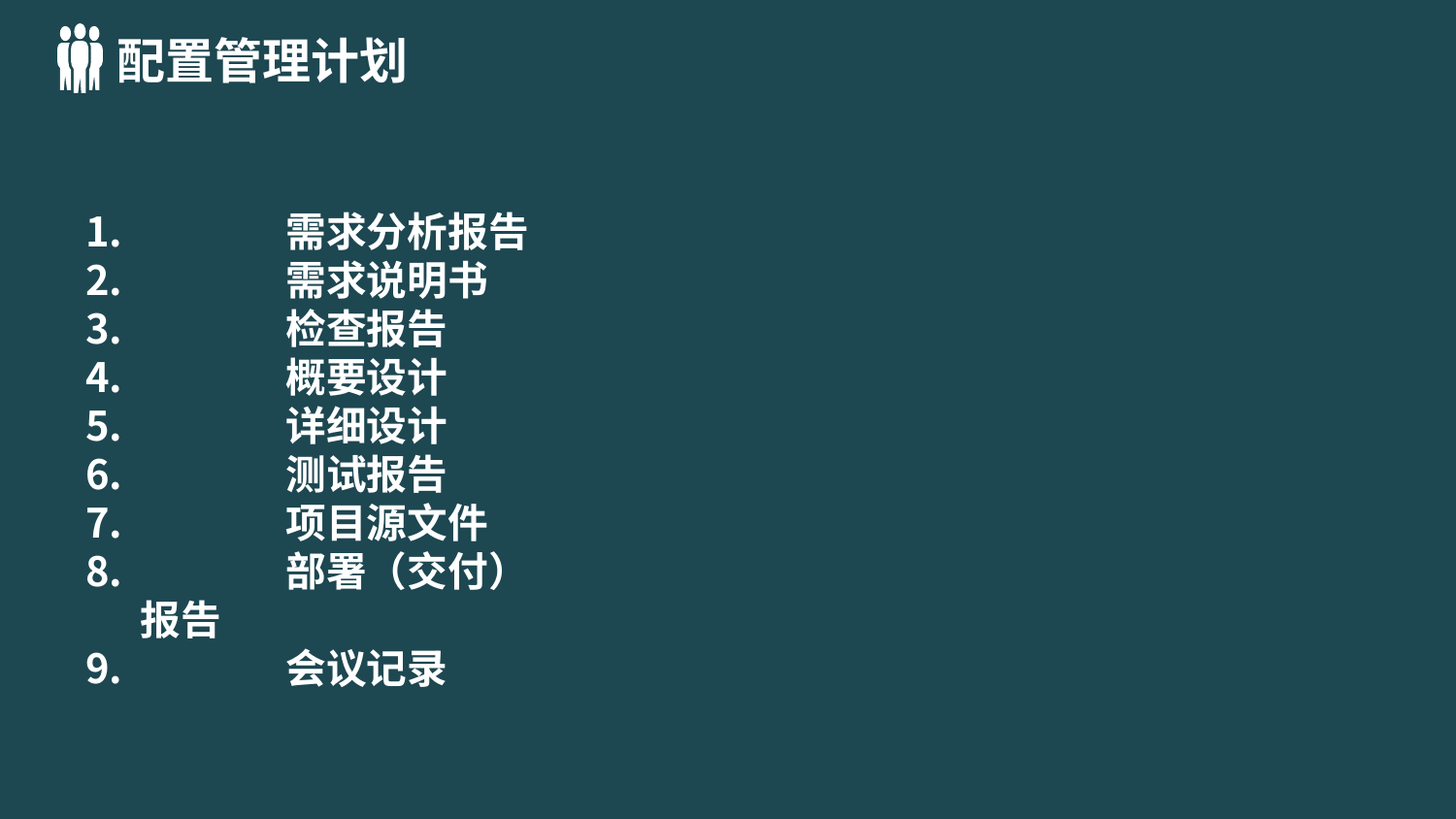

配置管理计划

	需求分析报告
	需求说明书
	检查报告
	概要设计
	详细设计
	测试报告
	项目源文件
	部署（交付）报告
	会议记录